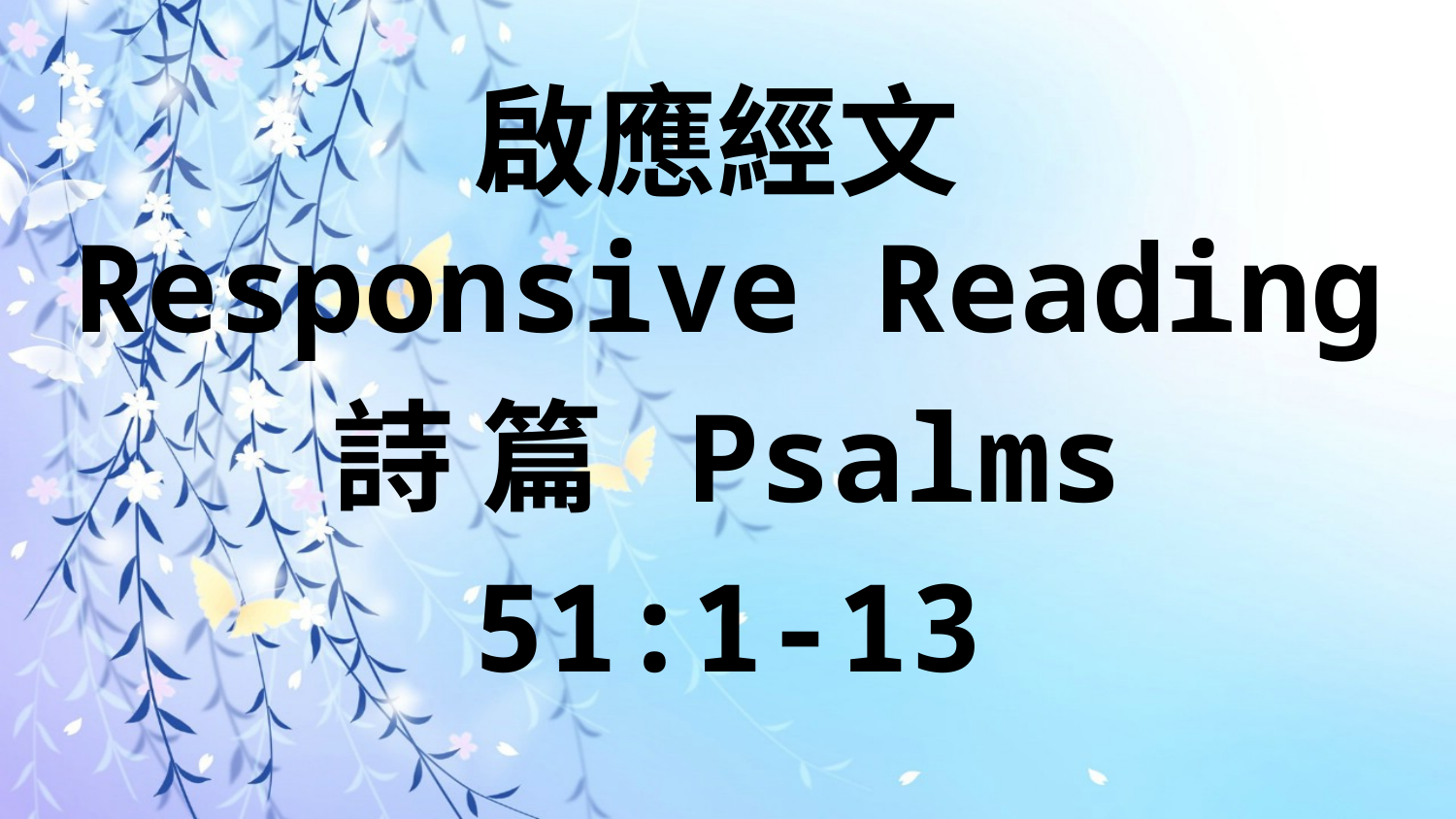

啟應經文
Responsive Reading
詩 篇  Psalms
51:1-13

#